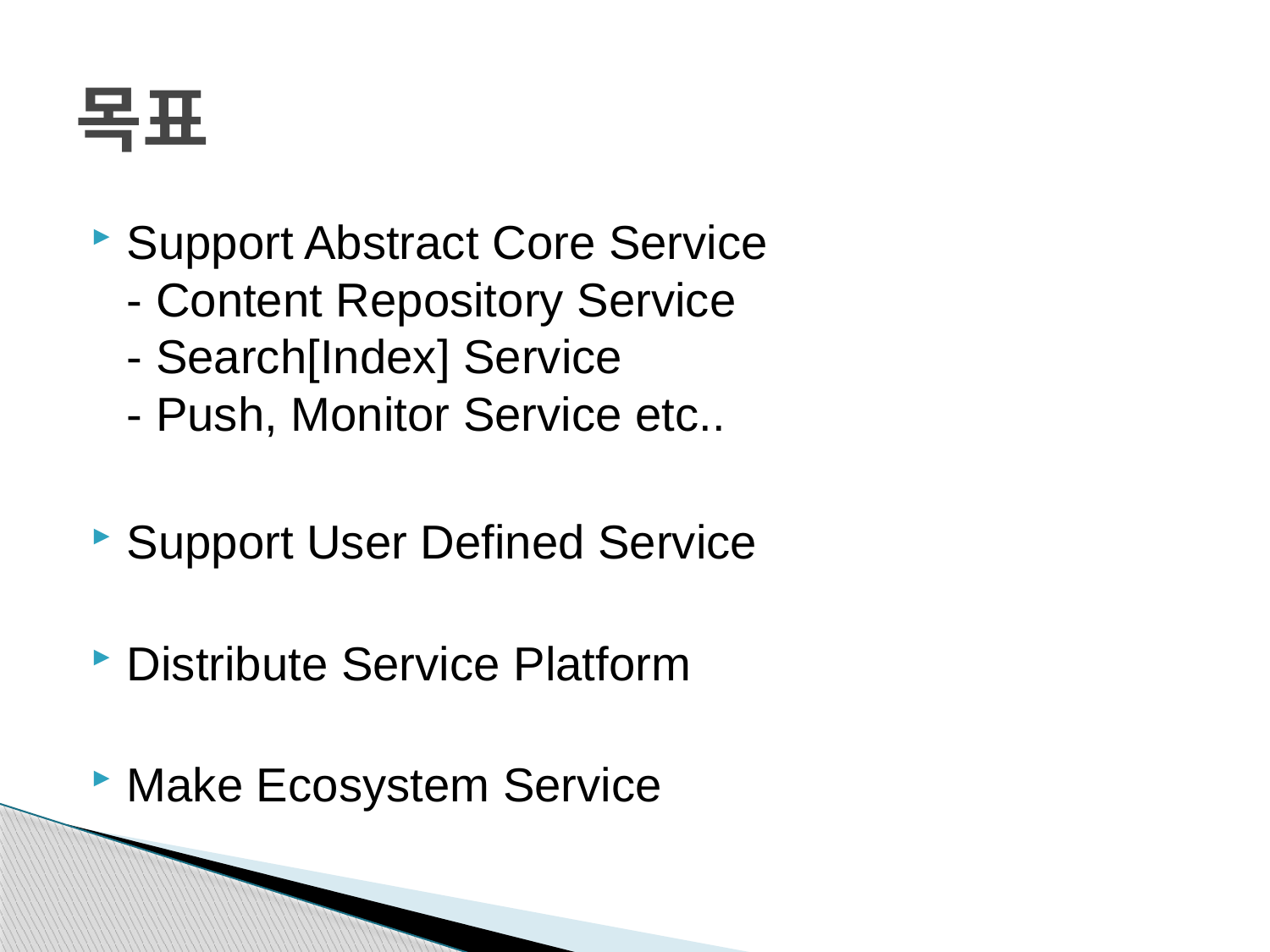

# 목표
Support Abstract Core Service
- Content Repository Service
- Search[Index] Service
- Push, Monitor Service etc..

Support User Defined Service
Distribute Service Platform
Make Ecosystem Service